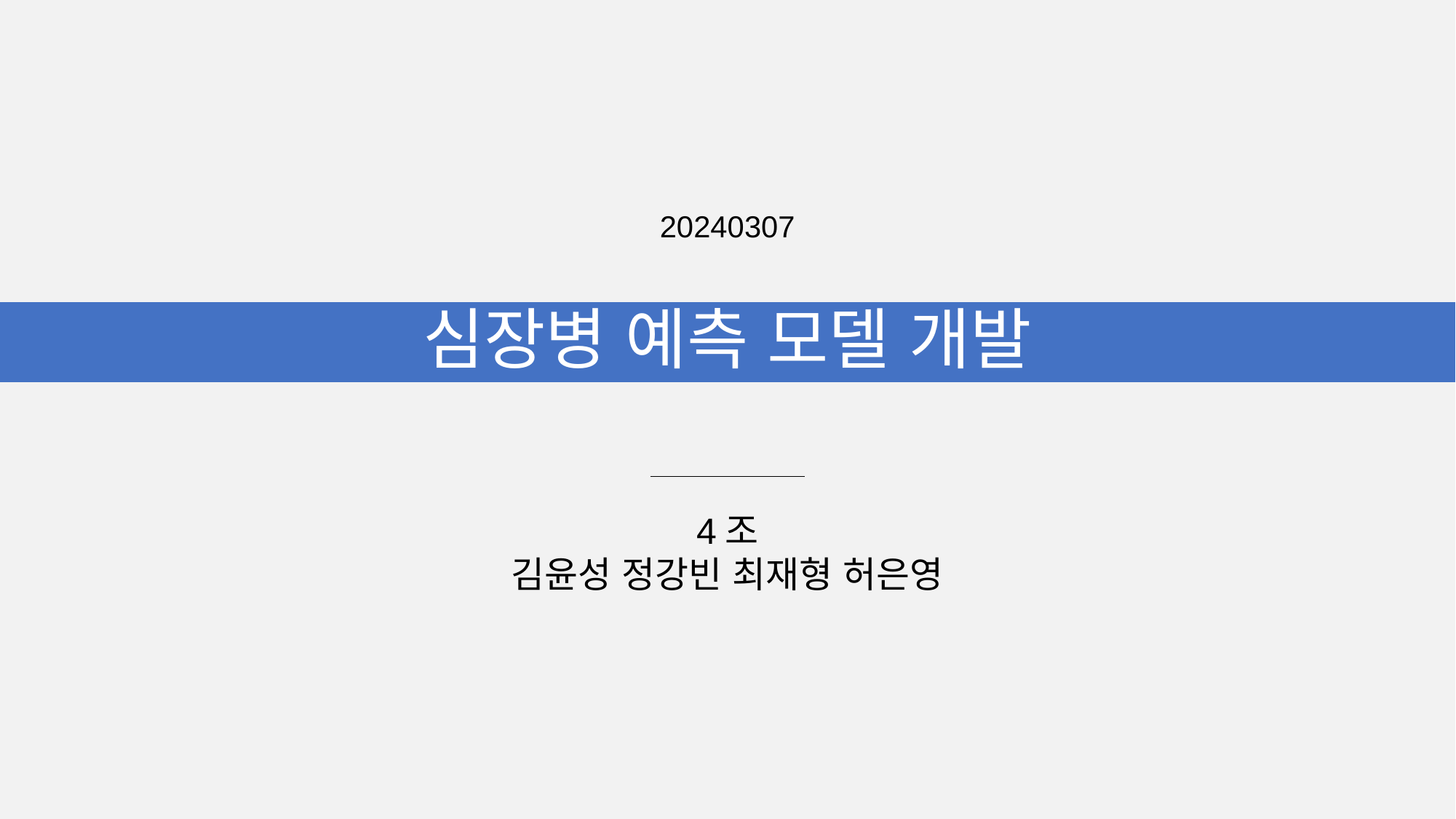

20240307
# 심장병 예측 모델 개발
4조
김윤성 정강빈 최재형 허은영